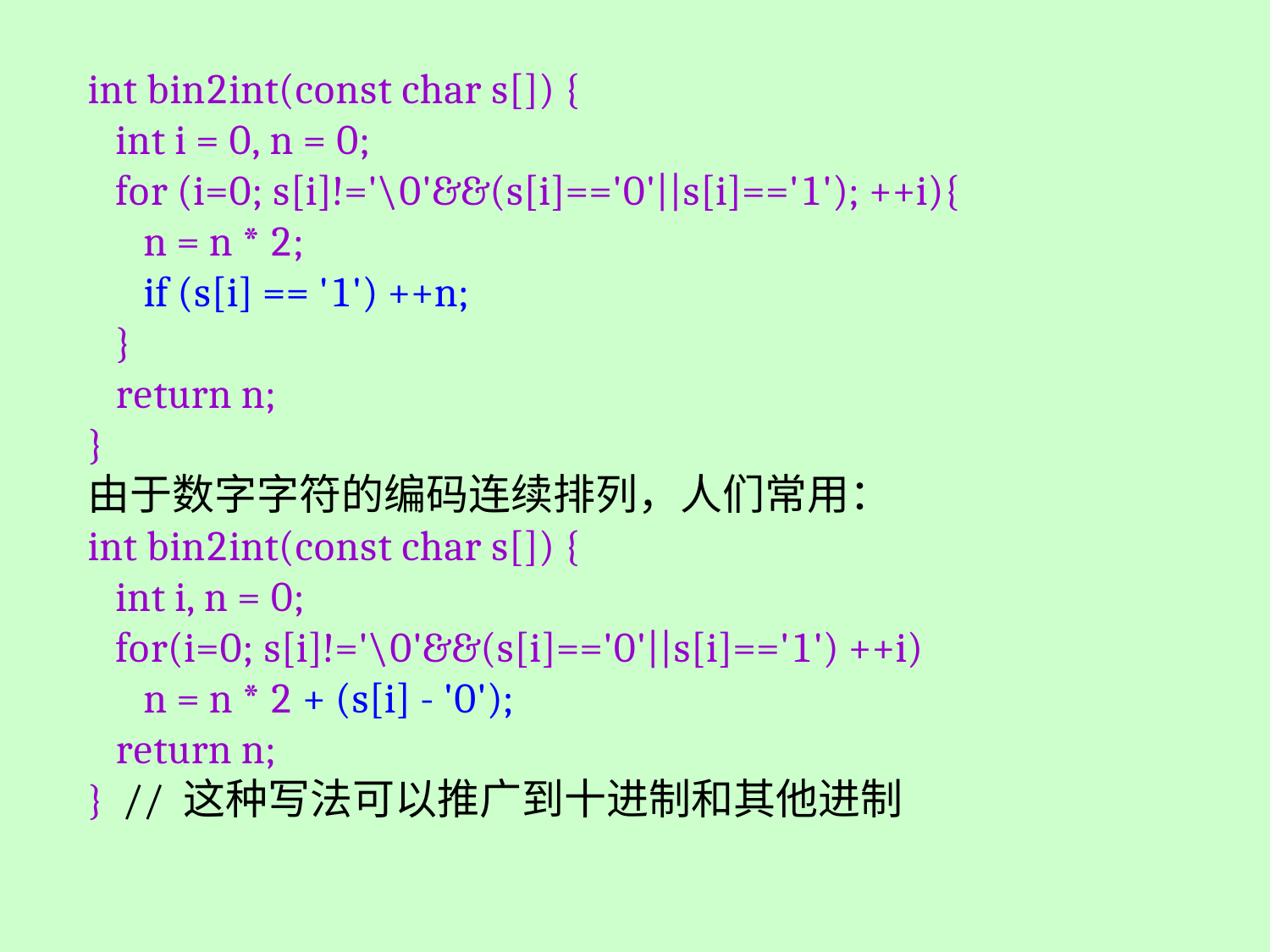

int bin2int(const char s[]) {
   int i = 0, n = 0;
   for (i=0; s[i]!='\0'&&(s[i]=='0'||s[i]=='1'); ++i){
      n = n * 2;
      if (s[i] == '1') ++n;
   }
   return n;
}
由于数字字符的编码连续排列，人们常用：
int bin2int(const char s[]) {
   int i, n = 0;
   for(i=0; s[i]!='\0'&&(s[i]=='0'||s[i]=='1') ++i)
      n = n * 2 + (s[i] - '0');
   return n;
}  // 这种写法可以推广到十进制和其他进制

83